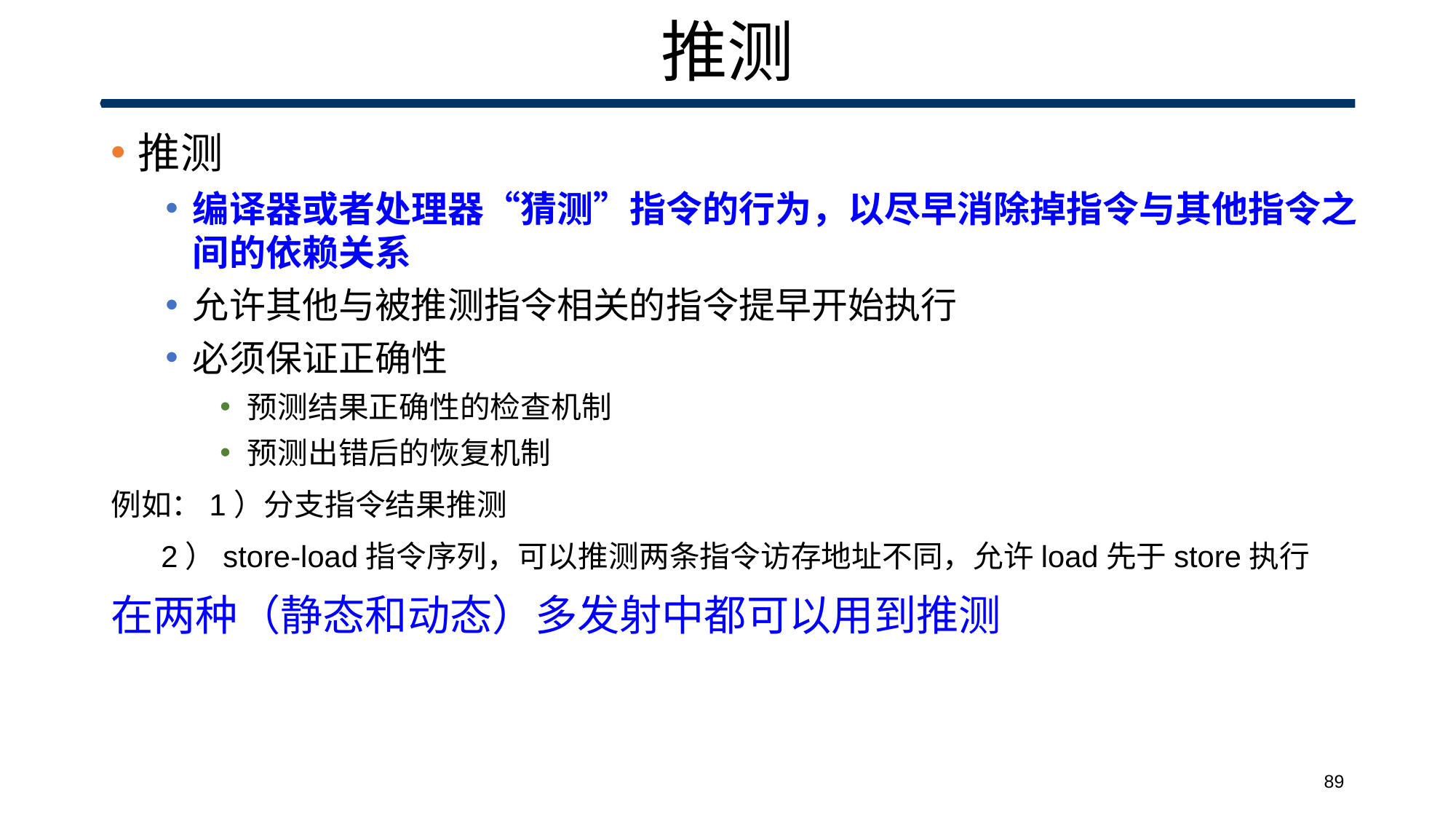

# 推测
推测
编译器或者处理器“猜测”指令的行为，以尽早消除掉指令与其他指令之间的依赖关系
允许其他与被推测指令相关的指令提早开始执行
必须保证正确性
预测结果正确性的检查机制
预测出错后的恢复机制
例如：1）分支指令结果推测
      2）store-load指令序列，可以推测两条指令访存地址不同，允许load先于store执行
在两种（静态和动态）多发射中都可以用到推测

89